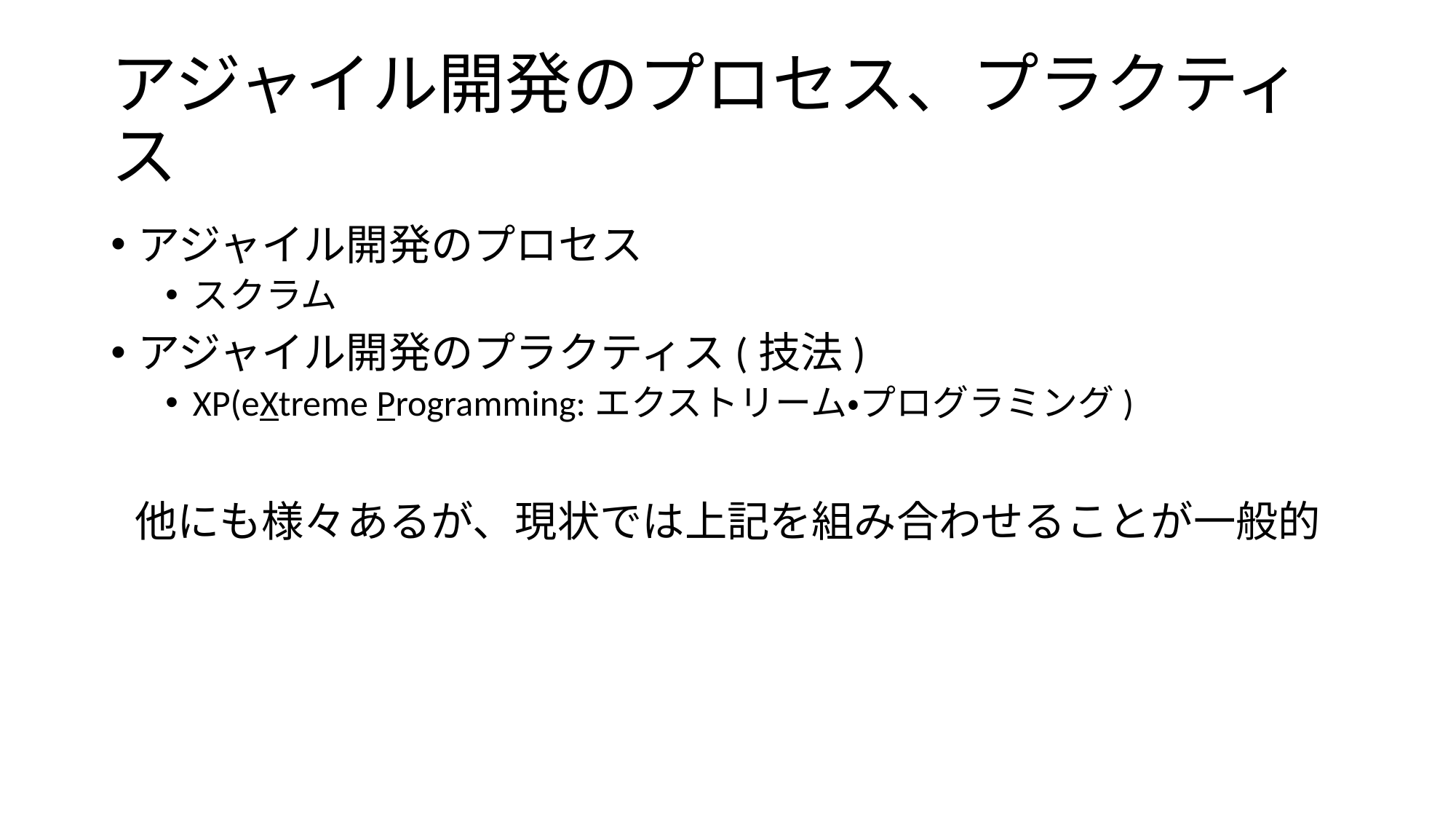

# アジャイル開発のプロセス、プラクティス
アジャイル開発のプロセス
スクラム
アジャイル開発のプラクティス(技法)
XP(eXtreme Programming:エクストリーム・プログラミング)

他にも様々あるが、現状では上記を組み合わせることが一般的